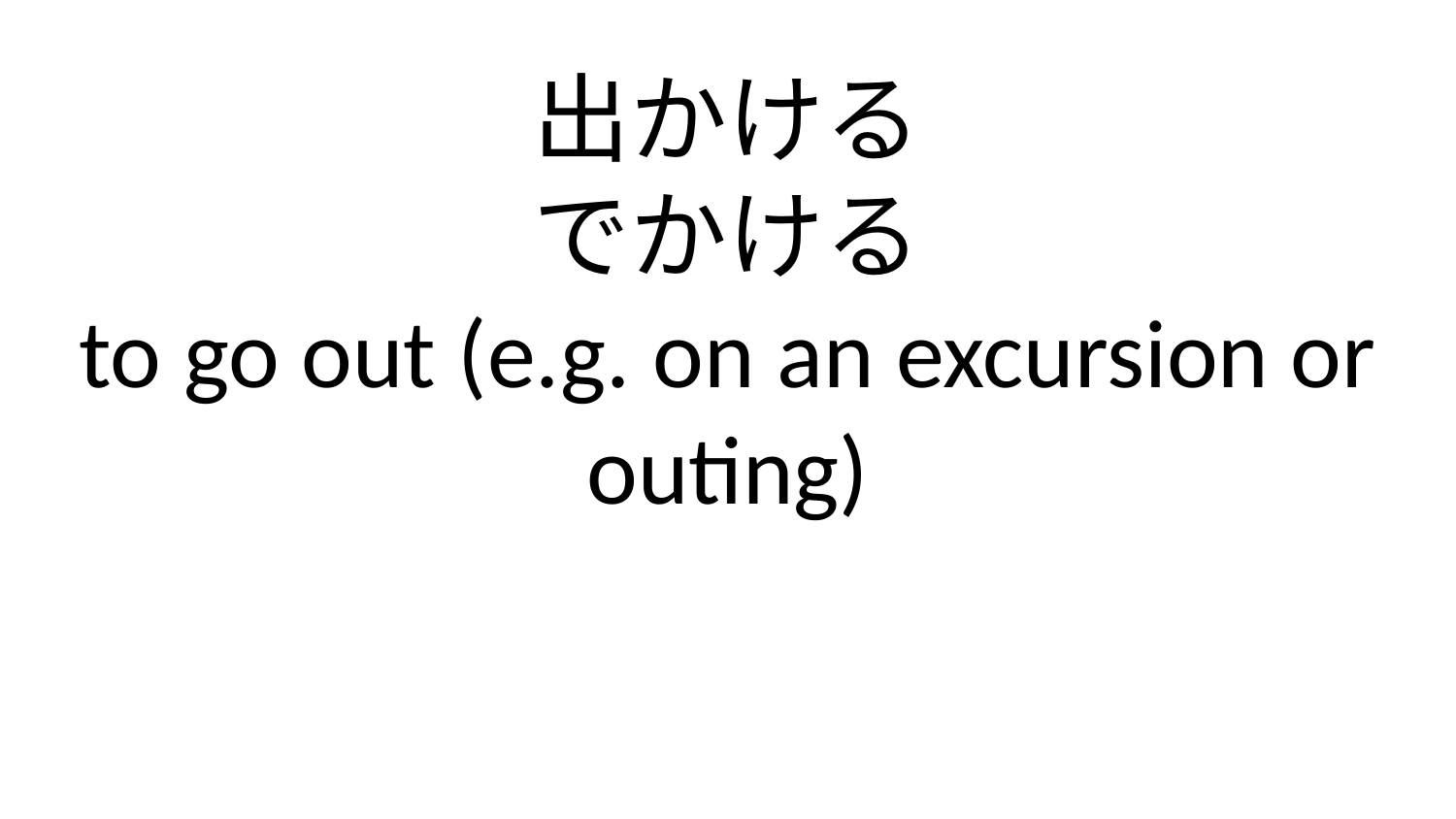

出かける
でかける
to go out (e.g. on an excursion or outing)